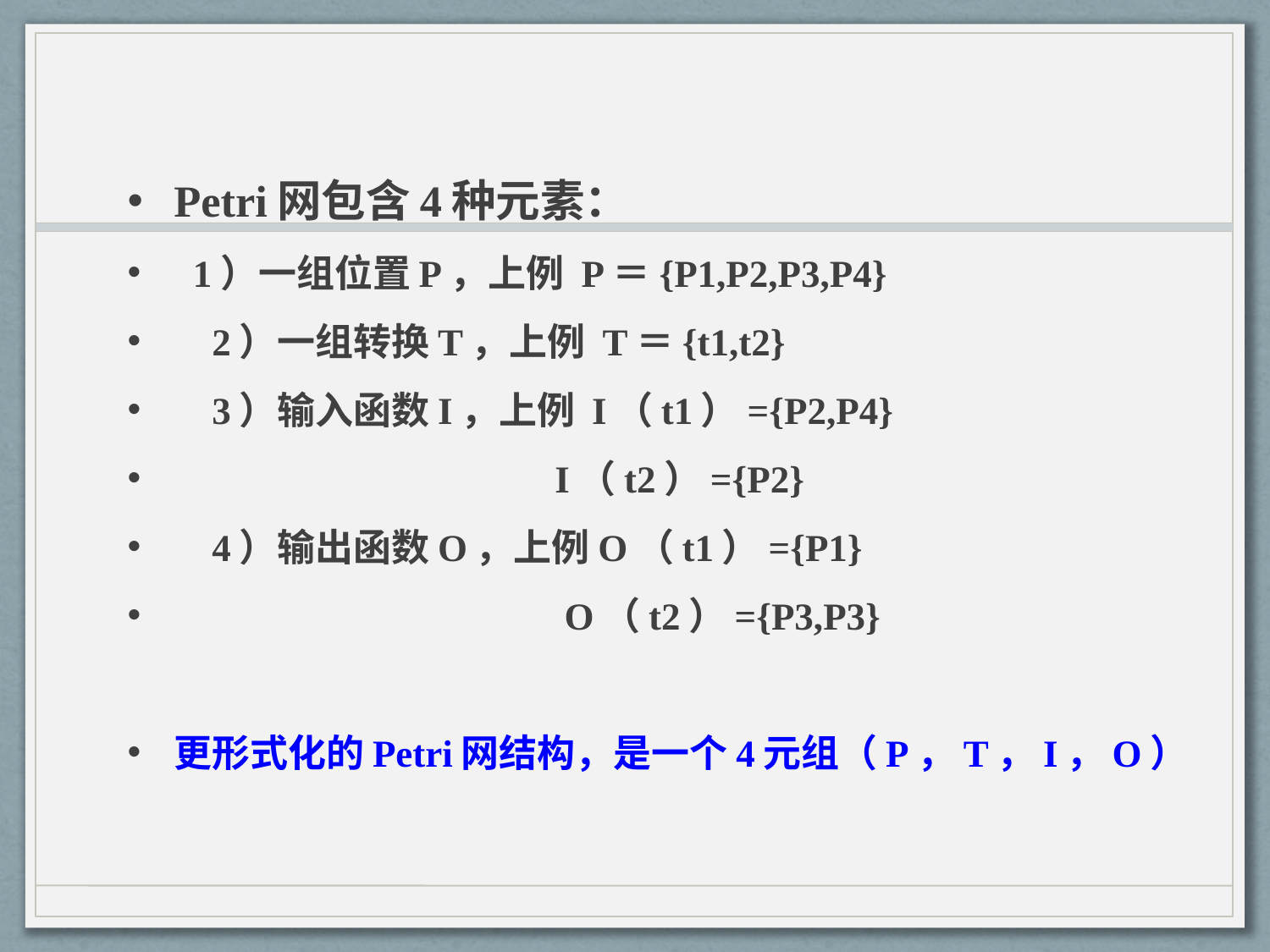

Petri网包含4种元素：
  1）一组位置P，上例 P＝{P1,P2,P3,P4}
    2）一组转换T，上例 T＝{t1,t2}
    3）输入函数I，上例 I（t1）={P2,P4}
                                        I（t2）={P2}
    4）输出函数O，上例O（t1）={P1}
                                         O（t2）={P3,P3}

更形式化的Petri网结构，是一个4元组（P，T，I，O）